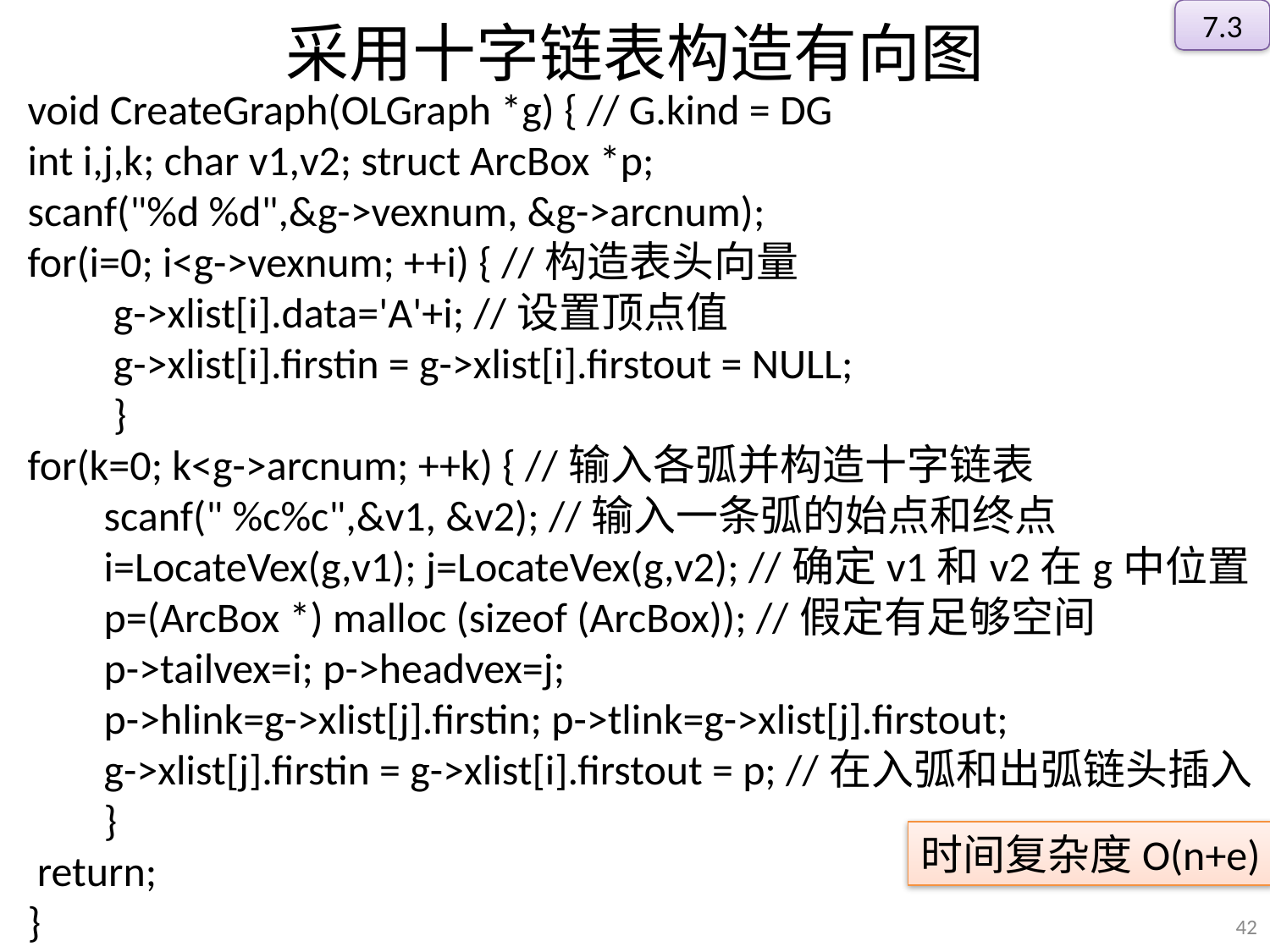

7.3
# 采用十字链表构造有向图
void CreateGraph(OLGraph *g) { // G.kind = DG
int i,j,k; char v1,v2; struct ArcBox *p;
scanf("%d %d",&g->vexnum, &g->arcnum);
for(i=0; i<g->vexnum; ++i) { //构造表头向量
         g->xlist[i].data='A'+i; //设置顶点值
         g->xlist[i].firstin = g->xlist[i].firstout = NULL;
         }
for(k=0; k<g->arcnum; ++k) { //输入各弧并构造十字链表
        scanf(" %c%c",&v1, &v2); //输入一条弧的始点和终点
        i=LocateVex(g,v1); j=LocateVex(g,v2); //确定v1和v2在g中位置
        p=(ArcBox *) malloc (sizeof (ArcBox)); //假定有足够空间
        p->tailvex=i; p->headvex=j;
        p->hlink=g->xlist[j].firstin; p->tlink=g->xlist[j].firstout;
        g->xlist[j].firstin = g->xlist[i].firstout = p; //在入弧和出弧链头插入
        }
 return;
}
时间复杂度O(n+e)
42